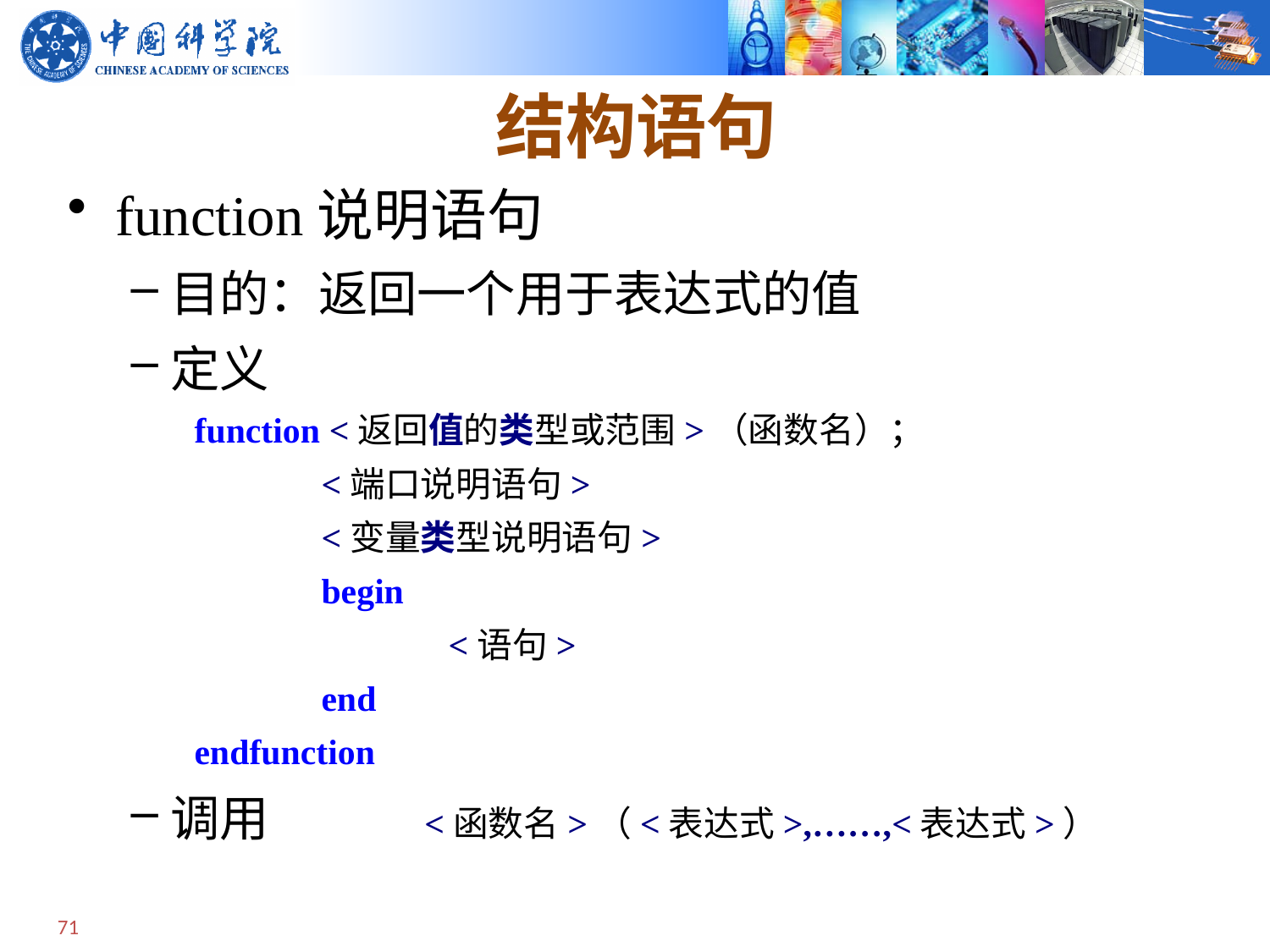

# 结构语句
function说明语句
目的：返回一个用于表达式的值
定义
	function <返回值的类型或范围>（函数名）；
		<端口说明语句>
		<变量类型说明语句>
		begin
			<语句>
		end
	endfunction
调用		<函数名>（<表达式>,……,<表达式>）